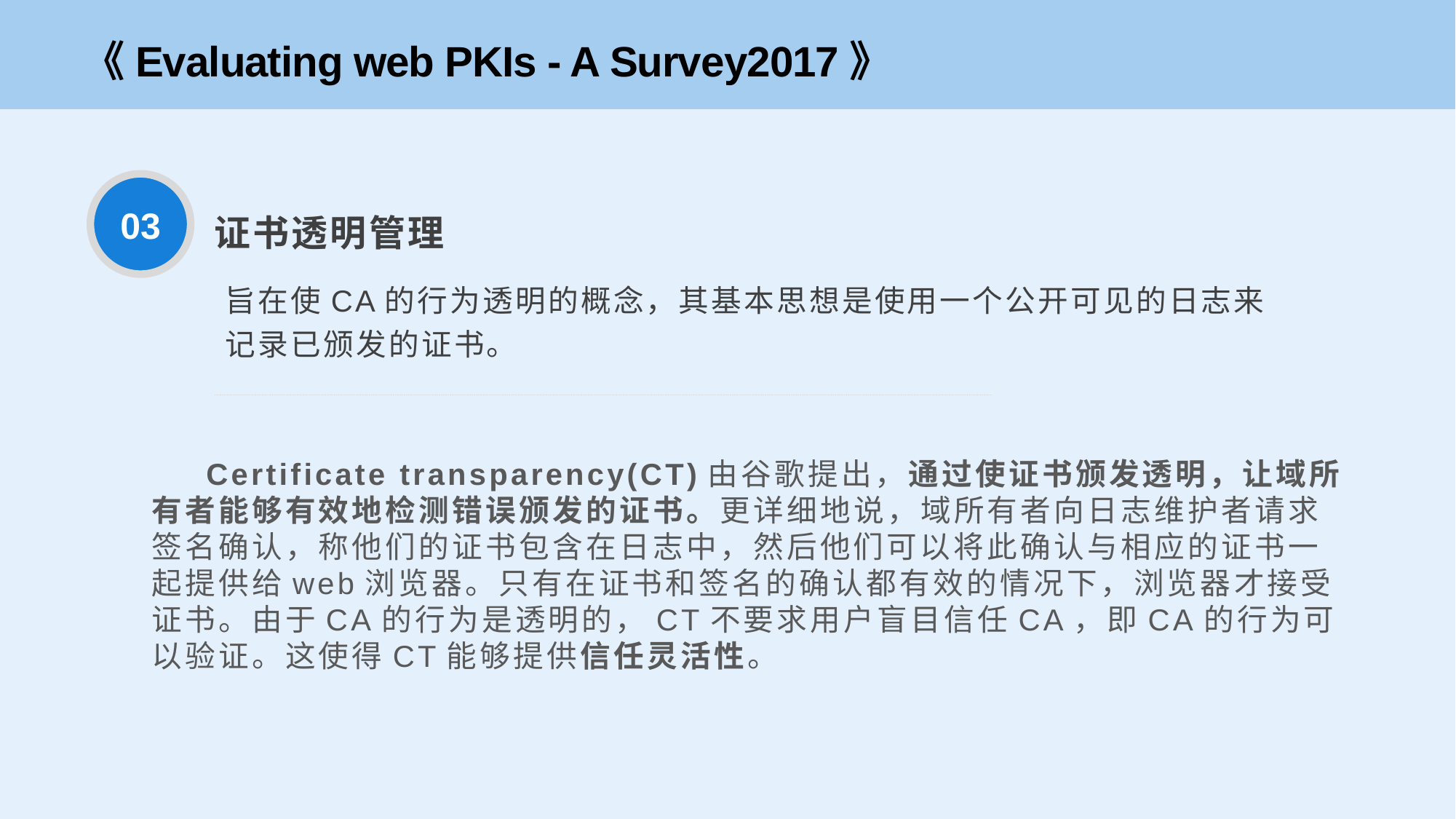

《Evaluating web PKIs - A Survey2017》

证书透明管理
03
旨在使CA的行为透明的概念，其基本思想是使用一个公开可见的日志来记录已颁发的证书。
Certificate transparency(CT)由谷歌提出，通过使证书颁发透明，让域所有者能够有效地检测错误颁发的证书。更详细地说，域所有者向日志维护者请求签名确认，称他们的证书包含在日志中，然后他们可以将此确认与相应的证书一起提供给web浏览器。只有在证书和签名的确认都有效的情况下，浏览器才接受证书。由于CA的行为是透明的，CT不要求用户盲目信任CA，即CA的行为可以验证。这使得CT能够提供信任灵活性。